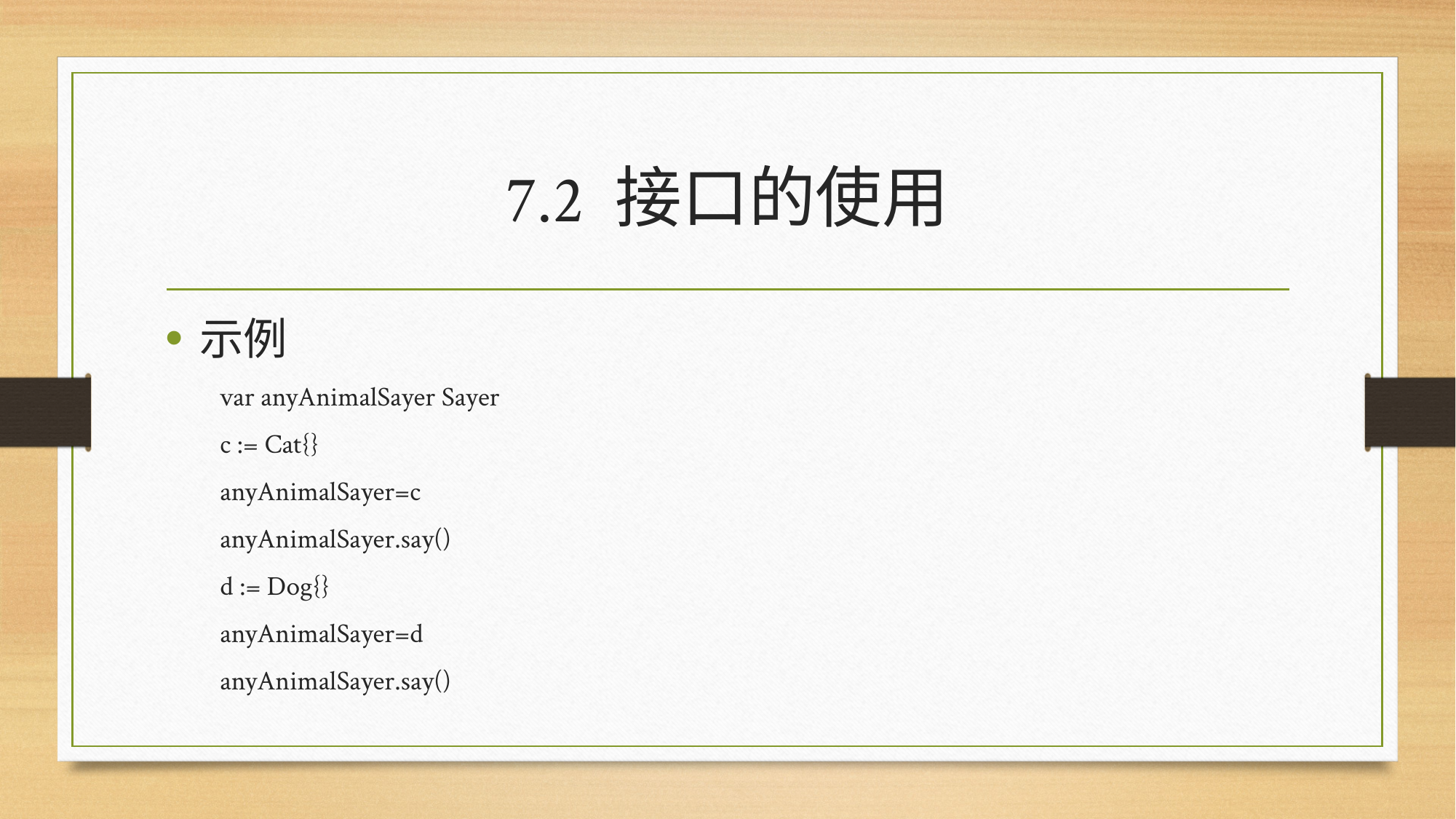

# 7.2 接口的使用
示例
var anyAnimalSayer Sayer
c := Cat{}
anyAnimalSayer=c
anyAnimalSayer.say()
d := Dog{}
anyAnimalSayer=d
anyAnimalSayer.say()